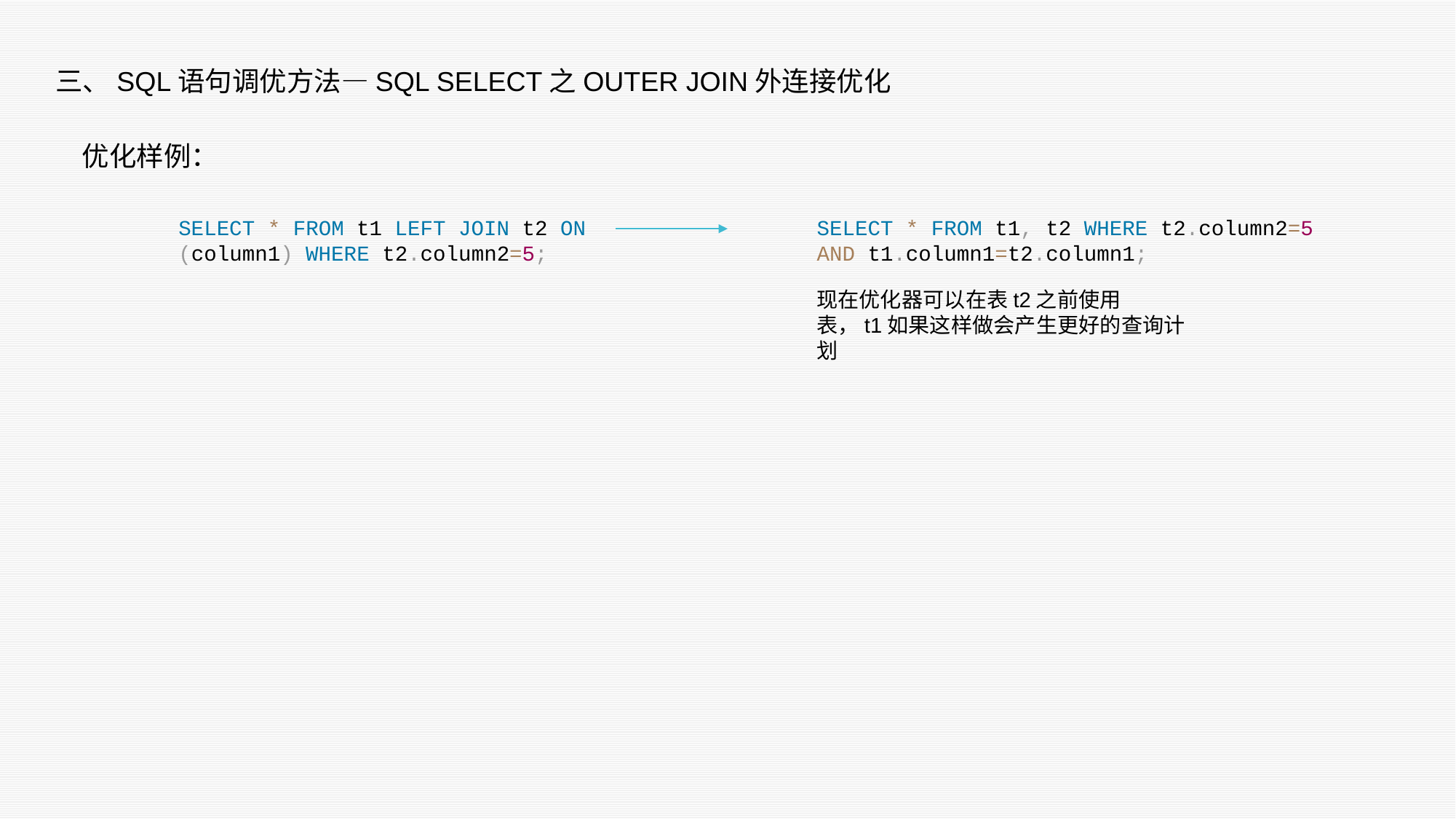

三、SQL语句调优方法—SQL SELECT之OUTER JOIN外连接优化
优化样例：
SELECT * FROM t1 LEFT JOIN t2 ON (column1) WHERE t2.column2=5;
SELECT * FROM t1, t2 WHERE t2.column2=5 AND t1.column1=t2.column1;
现在优化器可以在表t2之前使用表，t1如果这样做会产生更好的查询计划